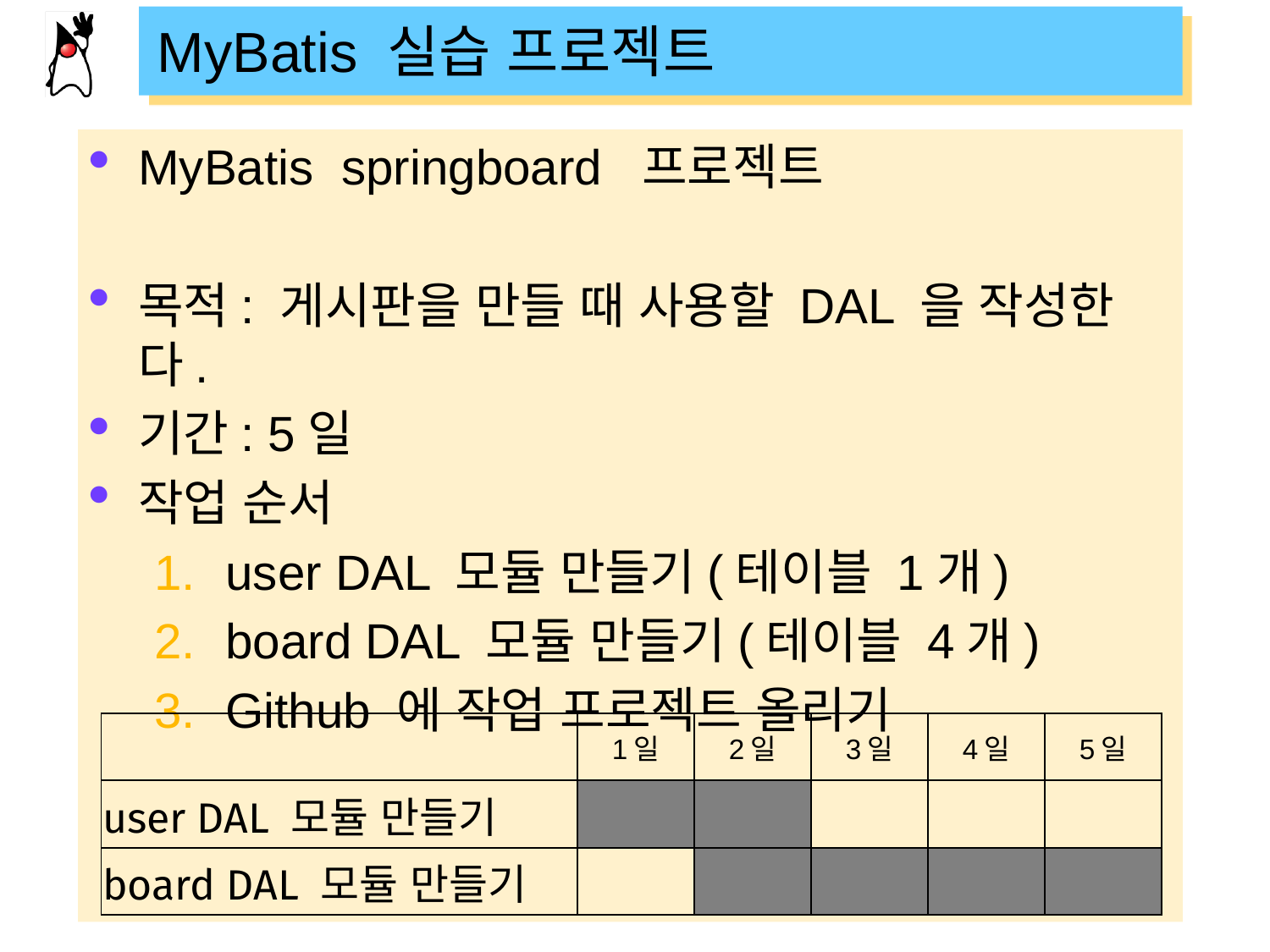

# MyBatis 실습 프로젝트
MyBatis  springboard  프로젝트

목적: 게시판을 만들 때 사용할 DAL 을 작성한다.
기간: 5일
작업 순서
user DAL 모듈 만들기(테이블 1개)
board DAL 모듈 만들기(테이블 4개)
Github 에 작업 프로젝트 올리기

|  | 1일 | 2일 | 3일 | 4일 | 5일 |
| --- | --- | --- | --- | --- | --- |
| user DAL 모듈 만들기 |  |  |  |  |  |
| board DAL 모듈 만들기 |  |  |  |  |  |